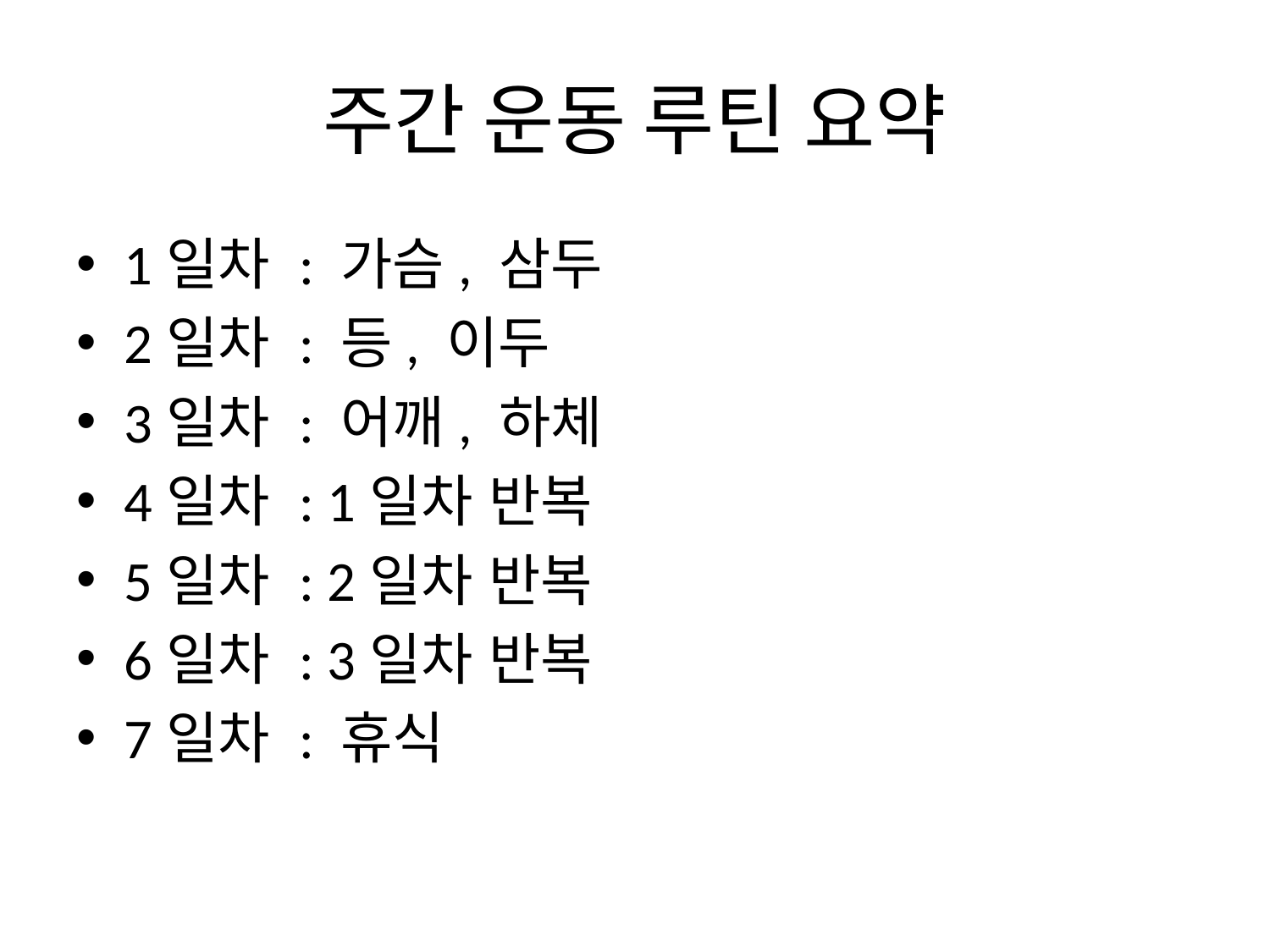

# 주간 운동 루틴 요약
1일차 : 가슴, 삼두
2일차 : 등, 이두
3일차 : 어깨, 하체
4일차 : 1일차 반복
5일차 : 2일차 반복
6일차 : 3일차 반복
7일차 : 휴식